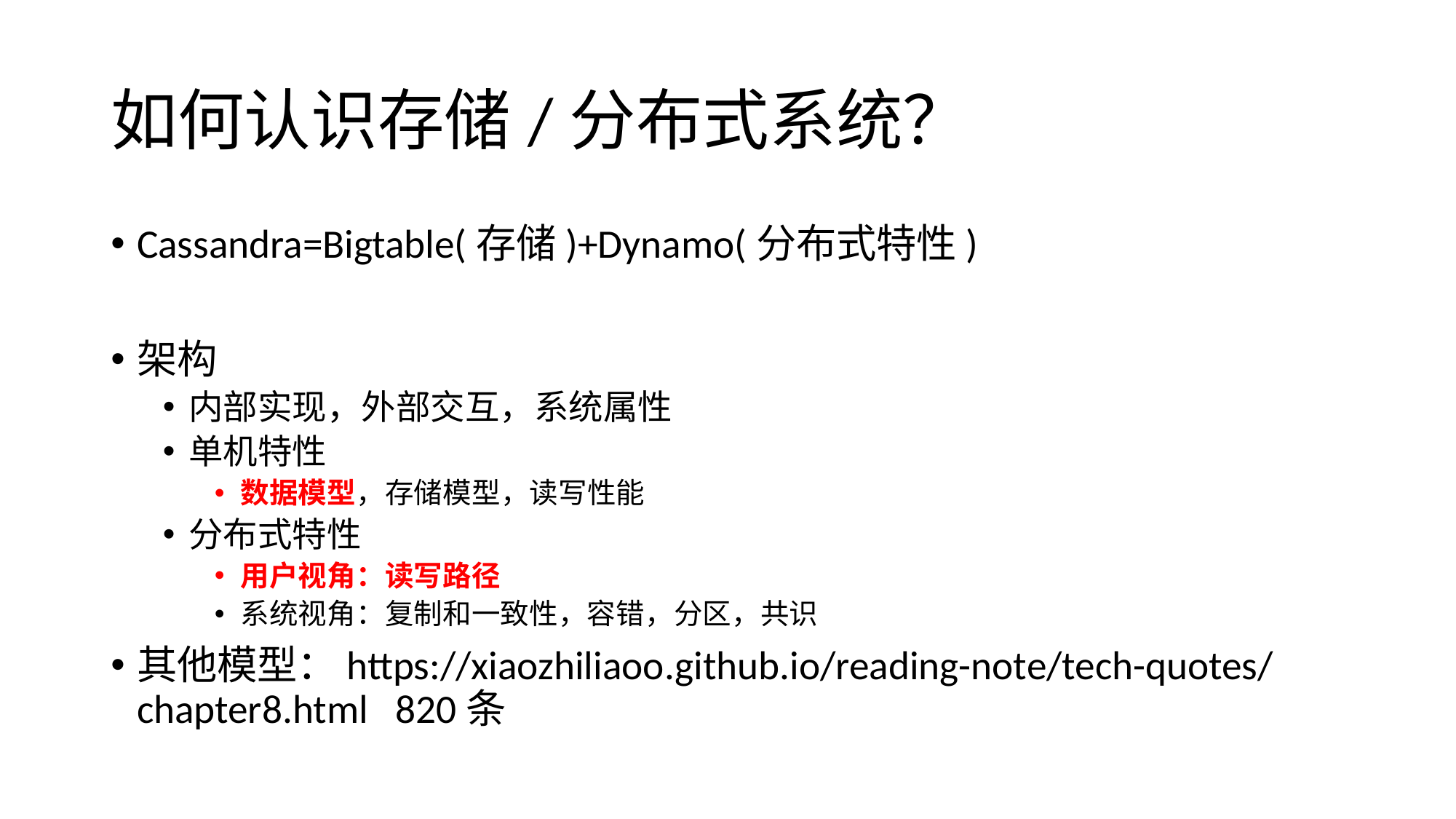

# 如何认识存储/分布式系统？
Cassandra=Bigtable(存储)+Dynamo(分布式特性)

架构
内部实现，外部交互，系统属性
单机特性
数据模型，存储模型，读写性能
分布式特性
用户视角：读写路径
系统视角：复制和一致性，容错，分区，共识
其他模型：https://xiaozhiliaoo.github.io/reading-note/tech-quotes/chapter8.html   820条